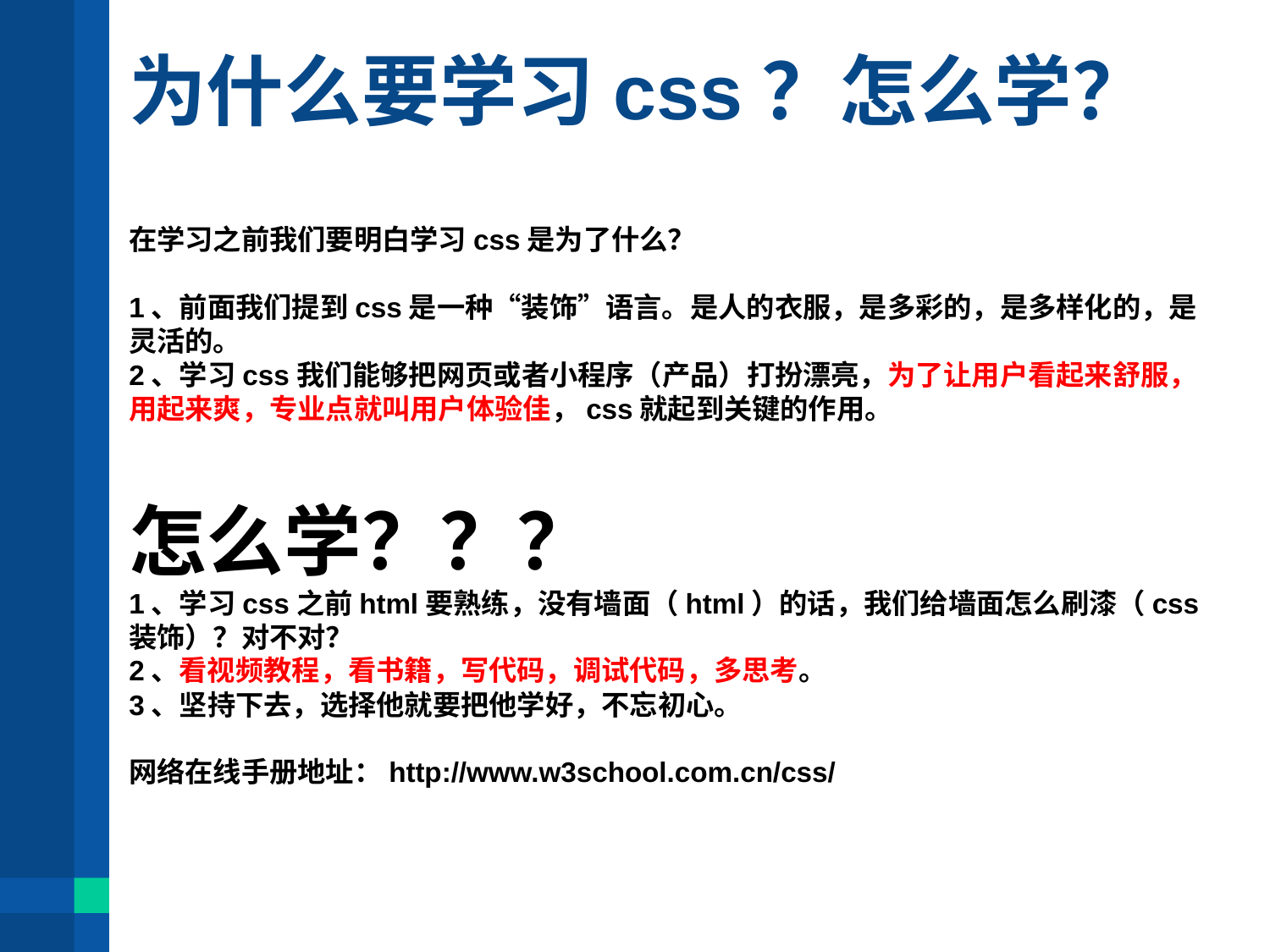

# 为什么要学习css？怎么学？
在学习之前我们要明白学习css是为了什么？

1、前面我们提到css是一种“装饰”语言。是人的衣服，是多彩的，是多样化的，是灵活的。
2、学习css我们能够把网页或者小程序（产品）打扮漂亮，为了让用户看起来舒服，用起来爽，专业点就叫用户体验佳，css就起到关键的作用。

怎么学？？？
1、学习css之前html要熟练，没有墙面（html）的话，我们给墙面怎么刷漆（css装饰）？对不对？
2、看视频教程，看书籍，写代码，调试代码，多思考。
3、坚持下去，选择他就要把他学好，不忘初心。

网络在线手册地址：http://www.w3school.com.cn/css/